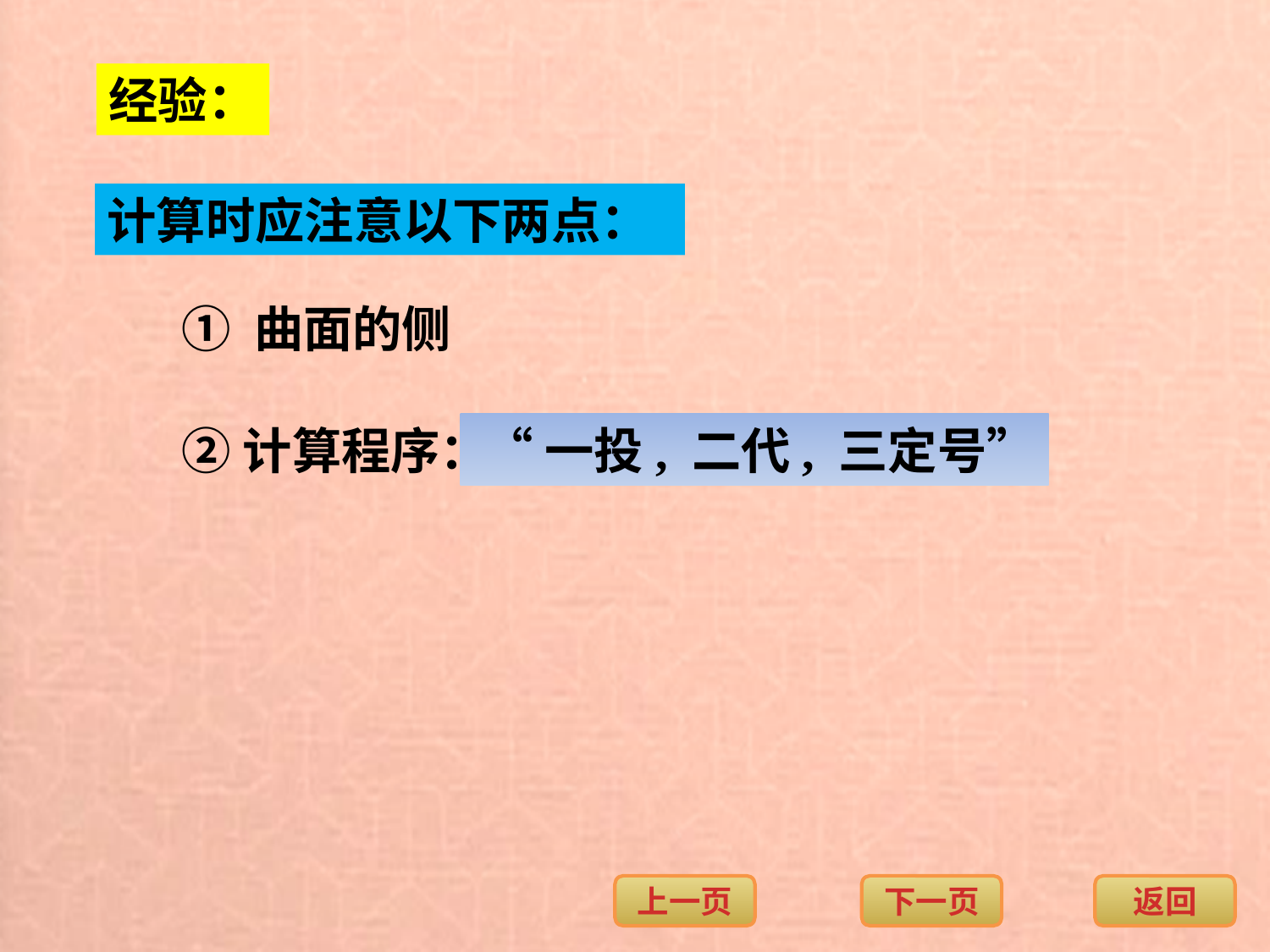

经验：
计算时应注意以下两点：
① 曲面的侧
②计算程序：
 “一投, 二代, 三定号”